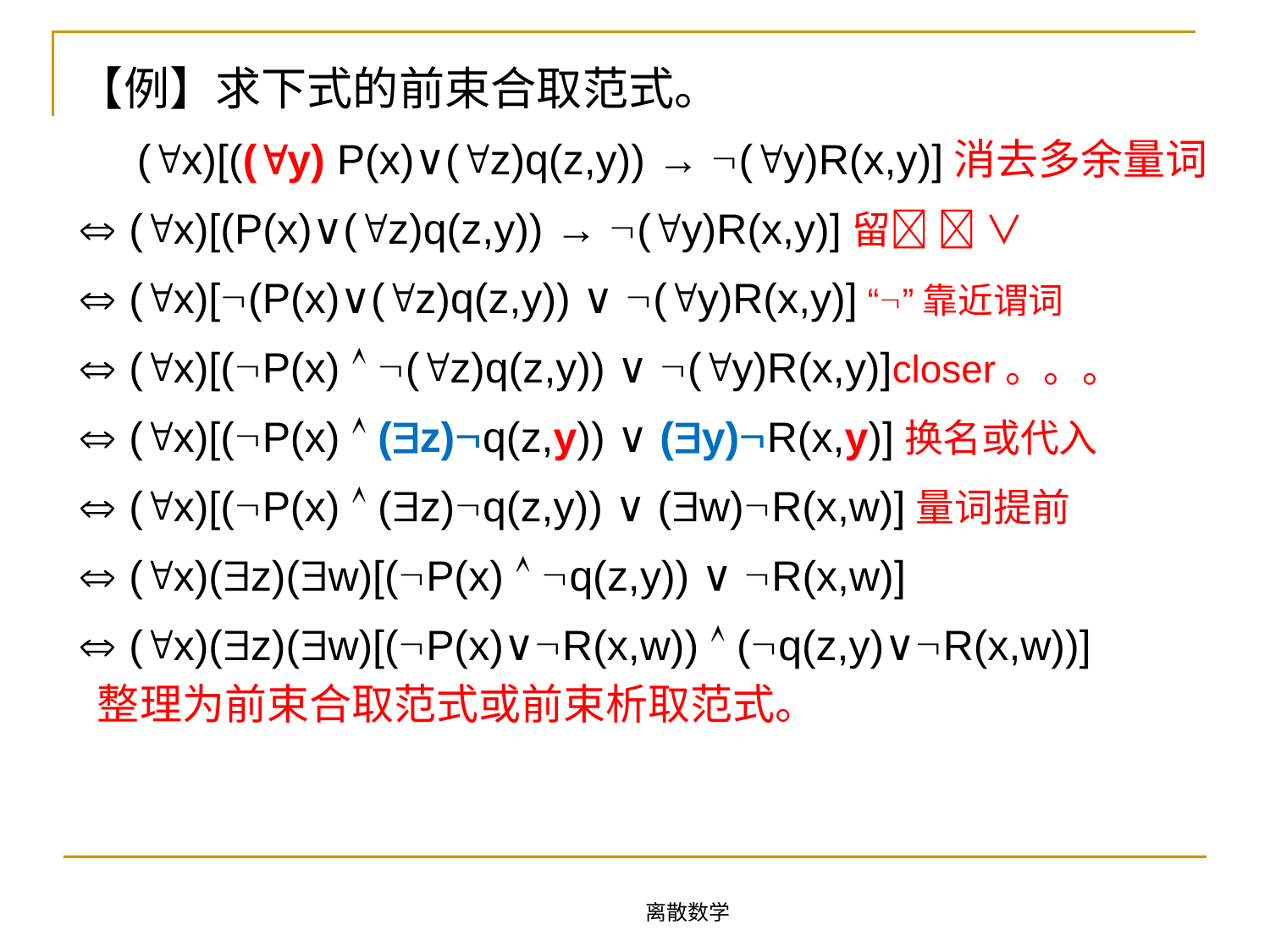

【例】求下式的前束合取范式。
     (∀x)[((∀y) P(x)∨(∀z)q(z,y)) → ¬(∀y)R(x,y)]消去多余量词
⇔ (∀x)[(P(x)∨(∀z)q(z,y)) → ¬(∀y)R(x,y)]留¬ ∧ ∨
⇔ (∀x)[¬(P(x)∨(∀z)q(z,y)) ∨ ¬(∀y)R(x,y)] “¬”靠近谓词
⇔ (∀x)[(¬P(x) ∧ ¬(∀z)q(z,y)) ∨ ¬(∀y)R(x,y)]closer。。。
⇔ (∀x)[(¬P(x) ∧ (∃z)¬q(z,y)) ∨ (∃y)¬R(x,y)]换名或代入
⇔ (∀x)[(¬P(x) ∧ (∃z)¬q(z,y)) ∨ (∃w)¬R(x,w)]量词提前
⇔ (∀x)(∃z)(∃w)[(¬P(x) ∧ ¬q(z,y)) ∨ ¬R(x,w)]
⇔ (∀x)(∃z)(∃w)[(¬P(x)∨¬R(x,w)) ∧ (¬q(z,y)∨¬R(x,w))]
 整理为前束合取范式或前束析取范式。

离散数学
15